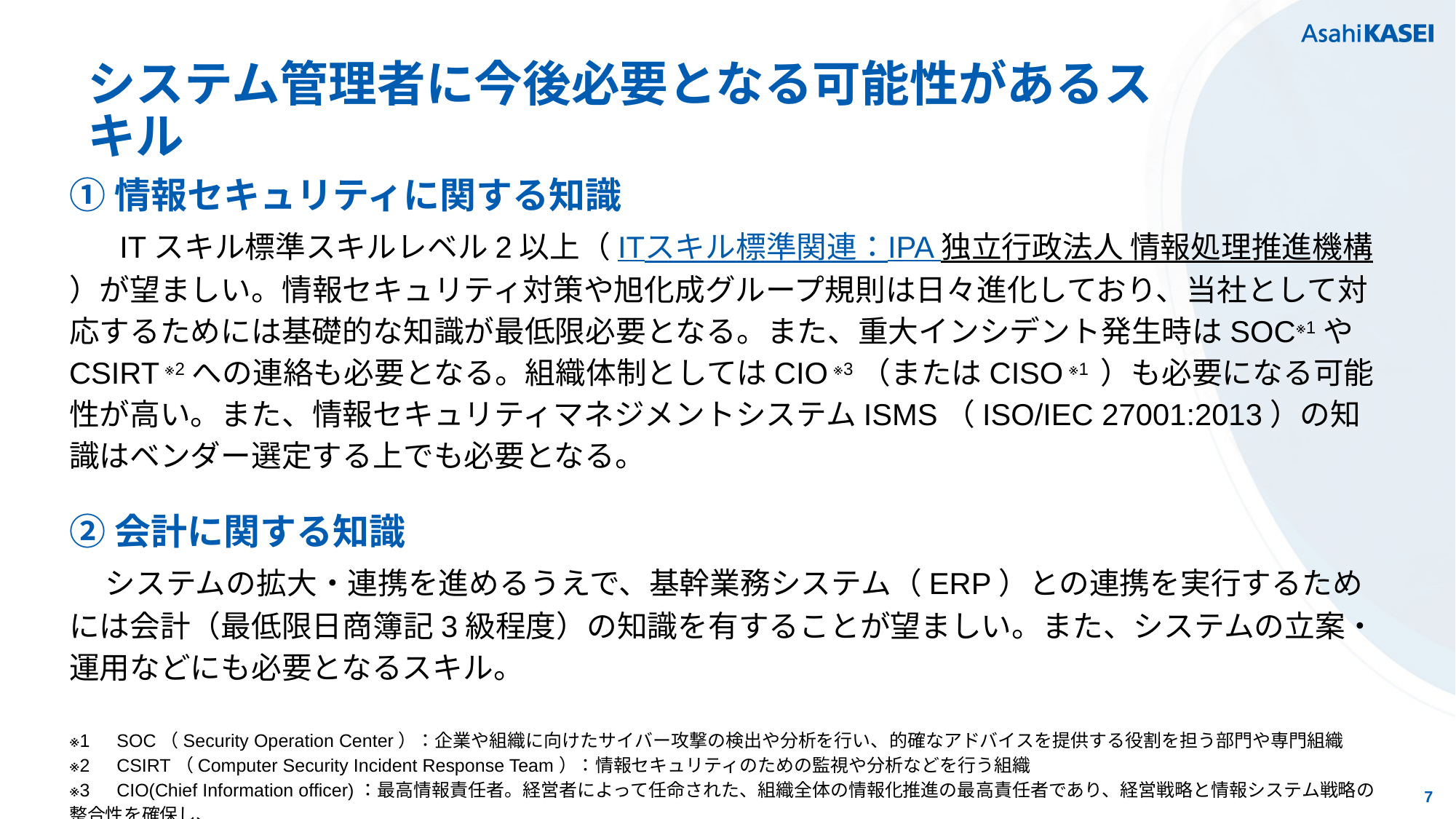

# システム管理者に今後必要となる可能性があるスキル
①情報セキュリティに関する知識
　 ITスキル標準スキルレベル2以上（ITスキル標準関連：IPA 独立行政法人 情報処理推進機構）が望ましい。情報セキュリティ対策や旭化成グループ規則は日々進化しており、当社として対応するためには基礎的な知識が最低限必要となる。また、重大インシデント発生時はSOC※1やCSIRT ※2への連絡も必要となる。組織体制としてはCIO ※3（またはCISO ※1 ）も必要になる可能性が高い。また、情報セキュリティマネジメントシステムISMS（ISO/IEC 27001:2013）の知識はベンダー選定する上でも必要となる。

②会計に関する知識
　システムの拡大・連携を進めるうえで、基幹業務システム（ERP）との連携を実行するためには会計（最低限日商簿記3級程度）の知識を有することが望ましい。また、システムの立案・運用などにも必要となるスキル。

※1　SOC（Security Operation Center）：企業や組織に向けたサイバー攻撃の検出や分析を行い、的確なアドバイスを提供する役割を担う部門や専門組織
※2　CSIRT（Computer Security Incident Response Team）：情報セキュリティのための監視や分析などを行う組織
※3　CIO(Chief Information officer)：最高情報責任者。経営者によって任命された、組織全体の情報化推進の最高責任者であり、経営戦略と情報システム戦略の整合性を確保し、
　　　　　　　　　　　　　　　　　　　　　　　　その実現に関する統括責任を持つ。 IT要員の確保や、情報システムに関する組織共通のルールの策定を情報システム部門またユーザ部門に対
　　　　　　　　　　　　　　　　　　　　　　　　して指示する必要がある。：
※4　CISO （Chief Information security officer） ：最高セキュリティ責任者。企業の情報セキュリティとセキュリティ方策全体の監督と統括を行う。

7